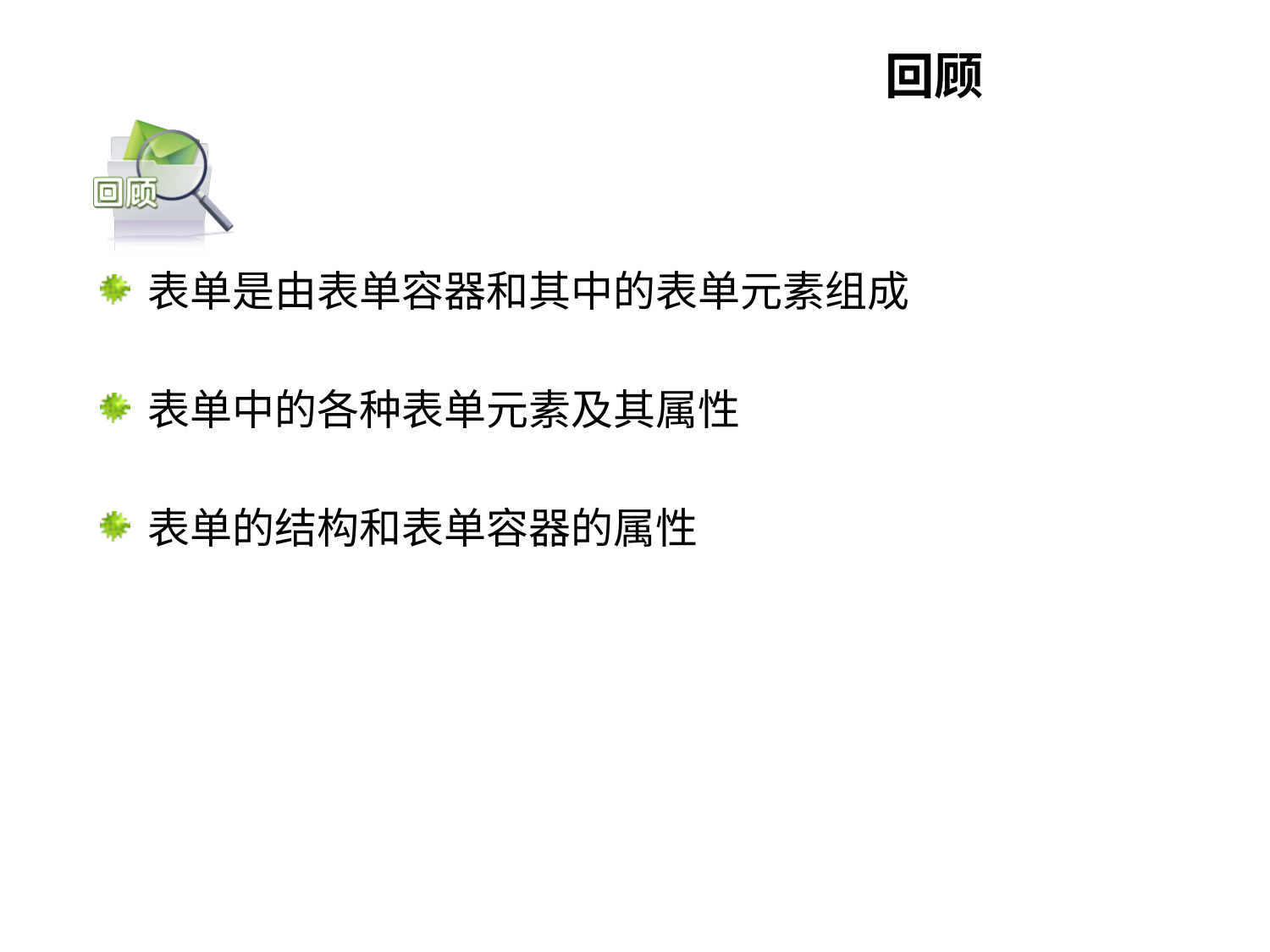

# 回顾
表单是由表单容器和其中的表单元素组成

表单中的各种表单元素及其属性

表单的结构和表单容器的属性